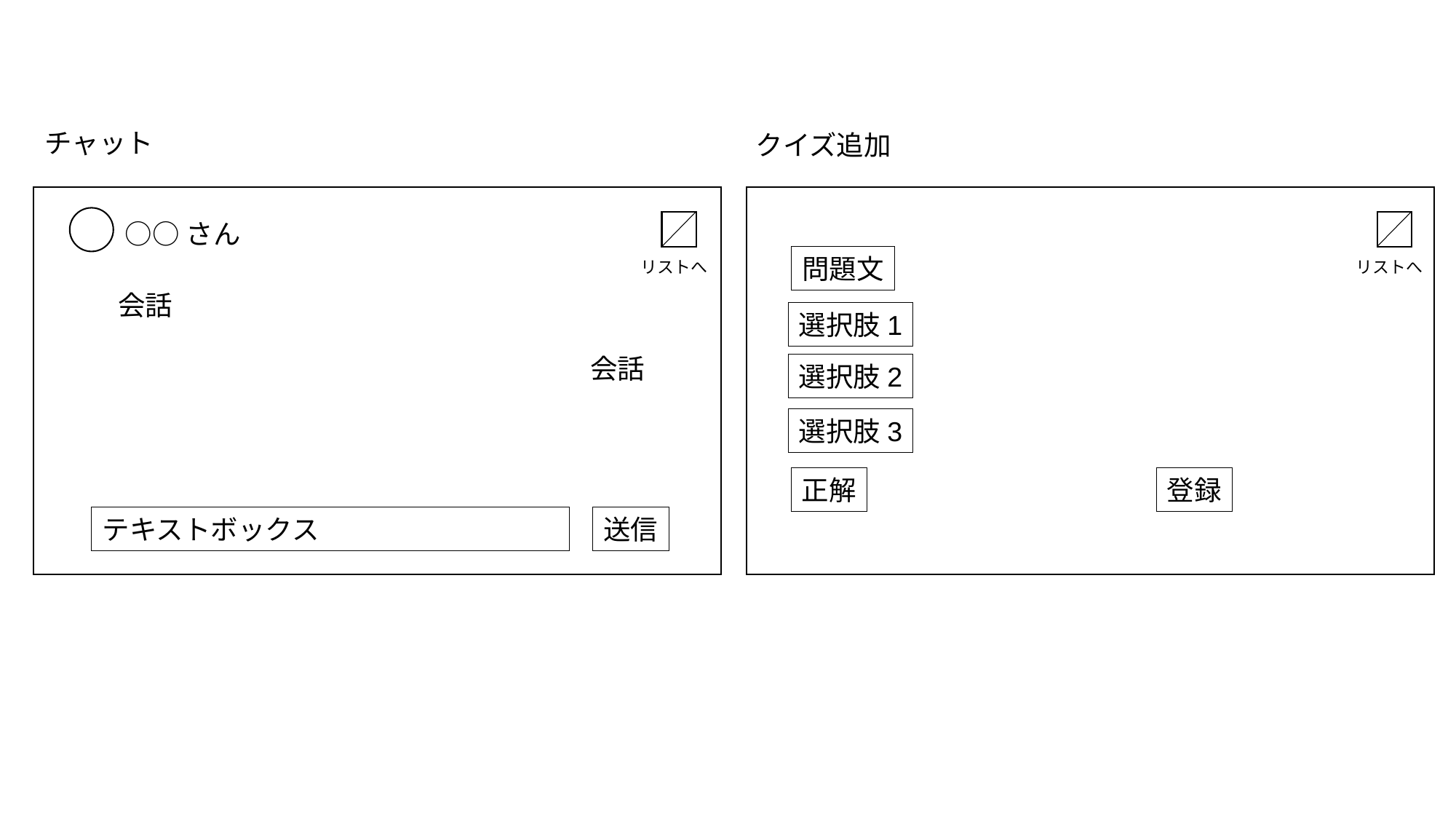

チャット
クイズ追加

○○さん

問題文
リストへ
リストへ
会話
選択肢1
会話
選択肢2
選択肢3
正解
登録
テキストボックス
送信